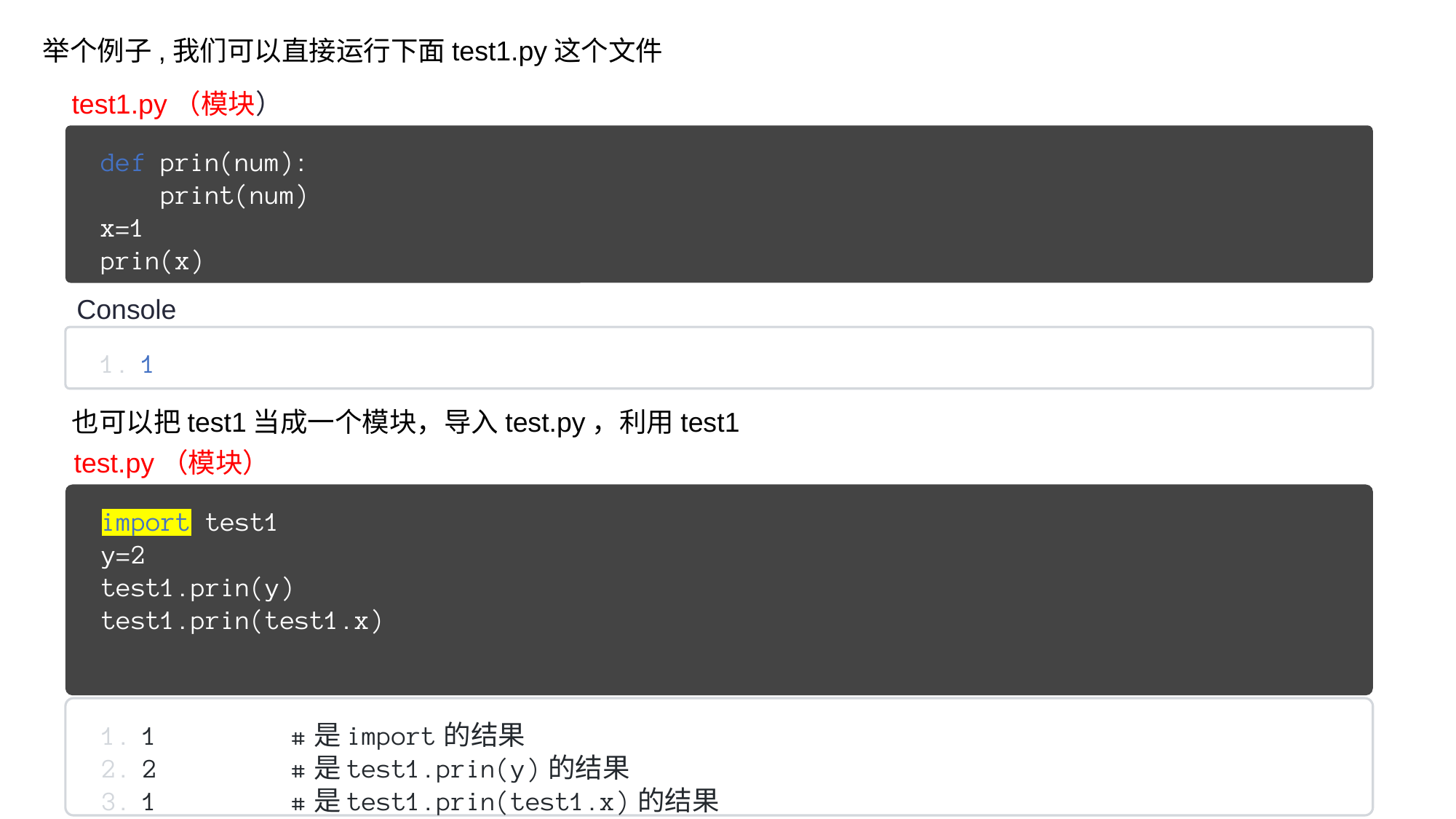

举个例子,我们可以直接运行下面test1.py这个文件
test1.py（模块）
def prin(num):
    print(num)
x=1
prin(x)
Console
1
也可以把test1当成一个模块，导入test.py，利用test1
test.py（模块）
import test1
y=2
test1.prin(y)
test1.prin(test1.x)
1         #是import的结果
2         #是test1.prin(y)的结果
1         #是test1.prin(test1.x)的结果